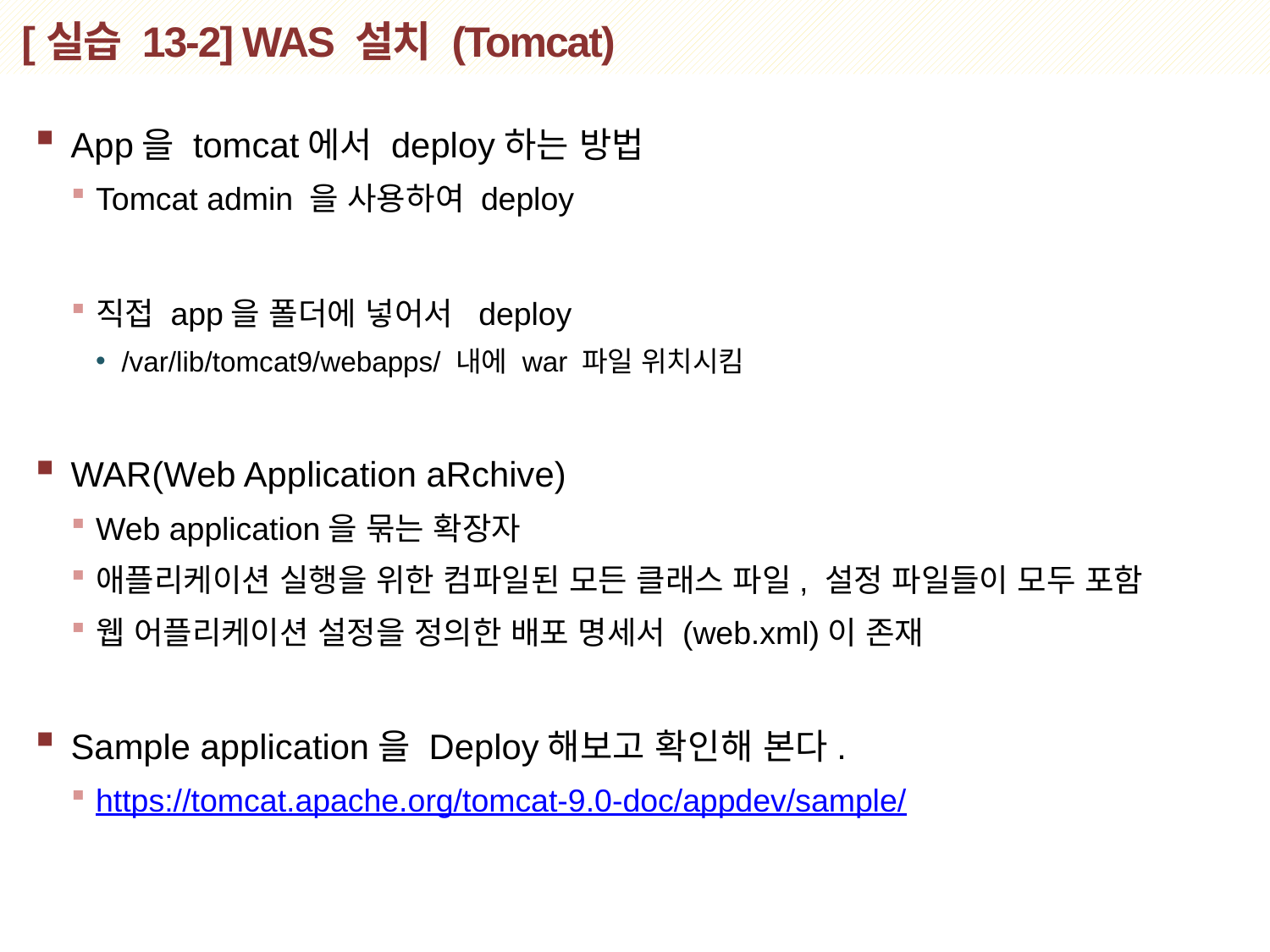

# [실습 13-2] WAS 설치 (Tomcat)
App을 tomcat에서 deploy하는 방법
Tomcat admin 을 사용하여 deploy

직접 app을 폴더에 넣어서  deploy
/var/lib/tomcat9/webapps/ 내에 war 파일 위치시킴

WAR(Web Application aRchive)
Web application을 묶는 확장자
애플리케이션 실행을 위한 컴파일된 모든 클래스 파일, 설정 파일들이 모두 포함
웹 어플리케이션 설정을 정의한 배포 명세서 (web.xml)이 존재

Sample application을 Deploy해보고 확인해 본다.
https://tomcat.apache.org/tomcat-9.0-doc/appdev/sample/